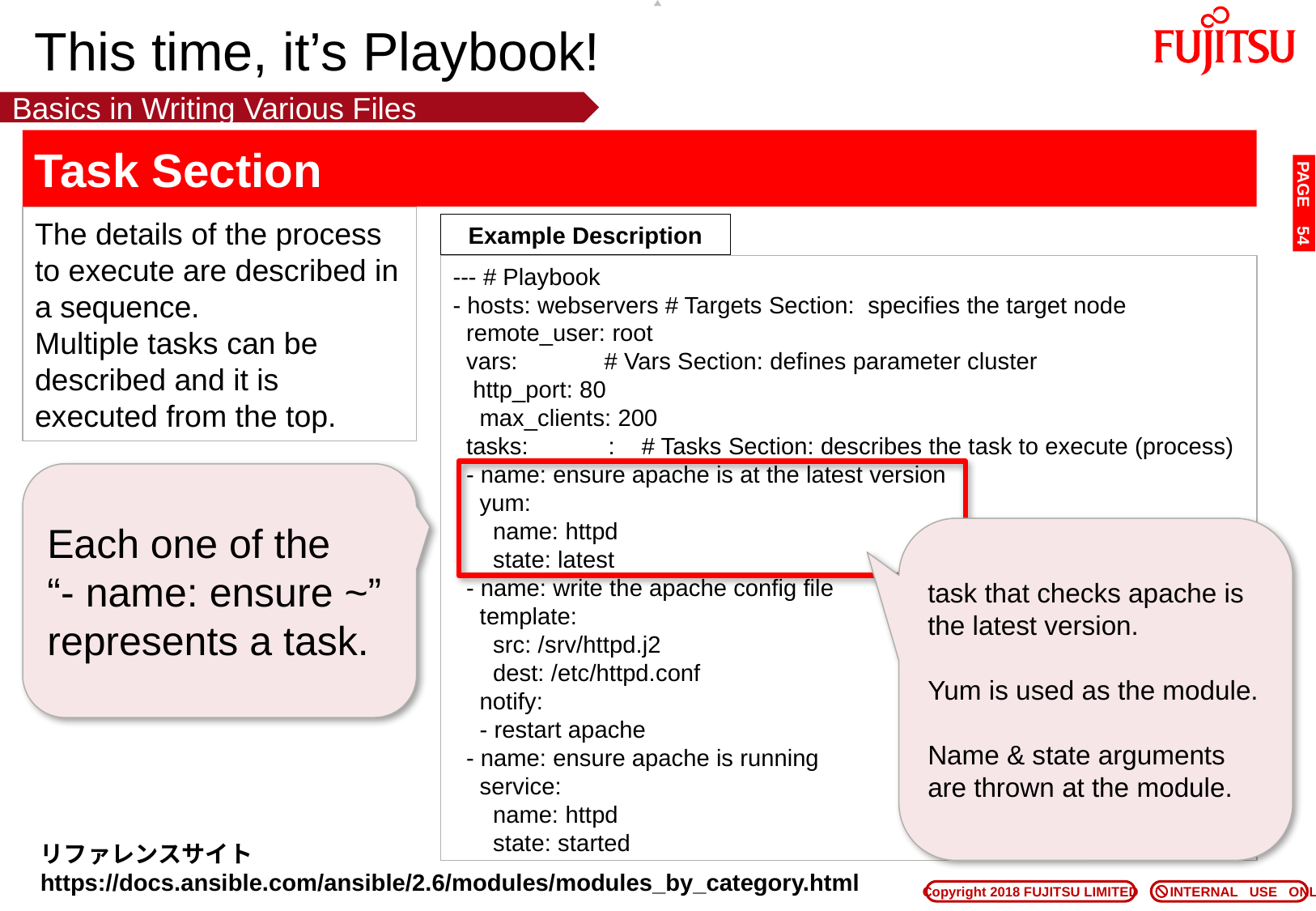

# This time, it’s Playbook!
Basics in Writing Various Files
Task Section
PAGE    54
The details of the process to execute are described in a sequence.
Multiple tasks can be described and it is executed from the top.
Example Description
--- # Playbook
- hosts: webservers # Targets Section:  specifies the target node
  remote_user: root
  vars:             # Vars Section: defines parameter cluster
   http_port: 80
    max_clients: 200
  tasks:            :    # Tasks Section: describes the task to execute (process)
  - name: ensure apache is at the latest version
    yum:
      name: httpd
      state: latest
  - name: write the apache config file
    template:
      src: /srv/httpd.j2
      dest: /etc/httpd.conf
    notify:
    - restart apache
  - name: ensure apache is running
    service:
      name: httpd
      state: started

Each one of the
“- name: ensure ~” represents a task.
task that checks apache is the latest version.

Yum is used as the module.

Name & state arguments are thrown at the module.
リファレンスサイト
https://docs.ansible.com/ansible/2.6/modules/modules_by_category.html